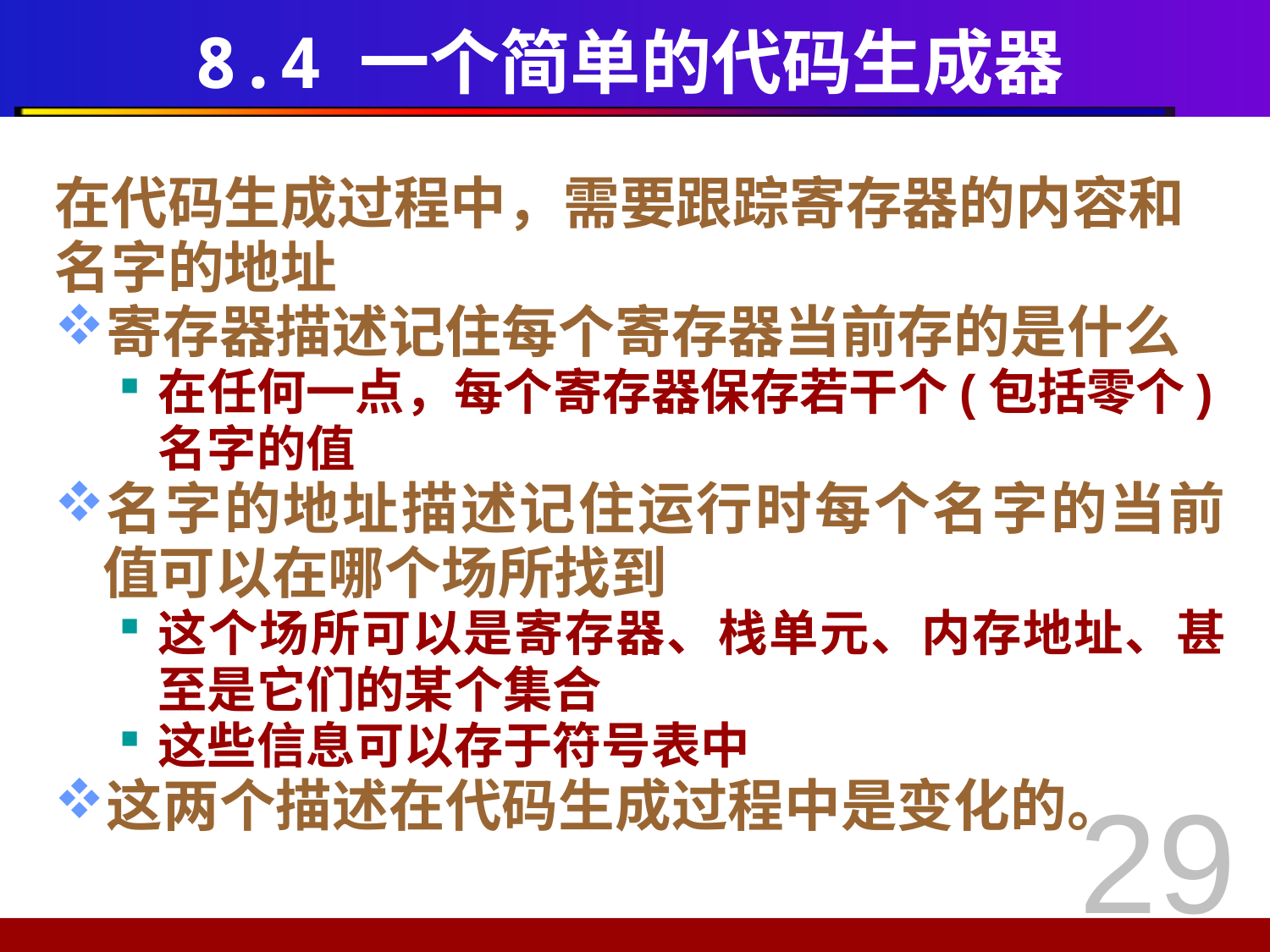

# 8.4 一个简单的代码生成器
在代码生成过程中，需要跟踪寄存器的内容和
名字的地址
寄存器描述记住每个寄存器当前存的是什么
在任何一点，每个寄存器保存若干个(包括零个)名字的值
名字的地址描述记住运行时每个名字的当前值可以在哪个场所找到
这个场所可以是寄存器、栈单元、内存地址、甚至是它们的某个集合
这些信息可以存于符号表中
这两个描述在代码生成过程中是变化的。
29